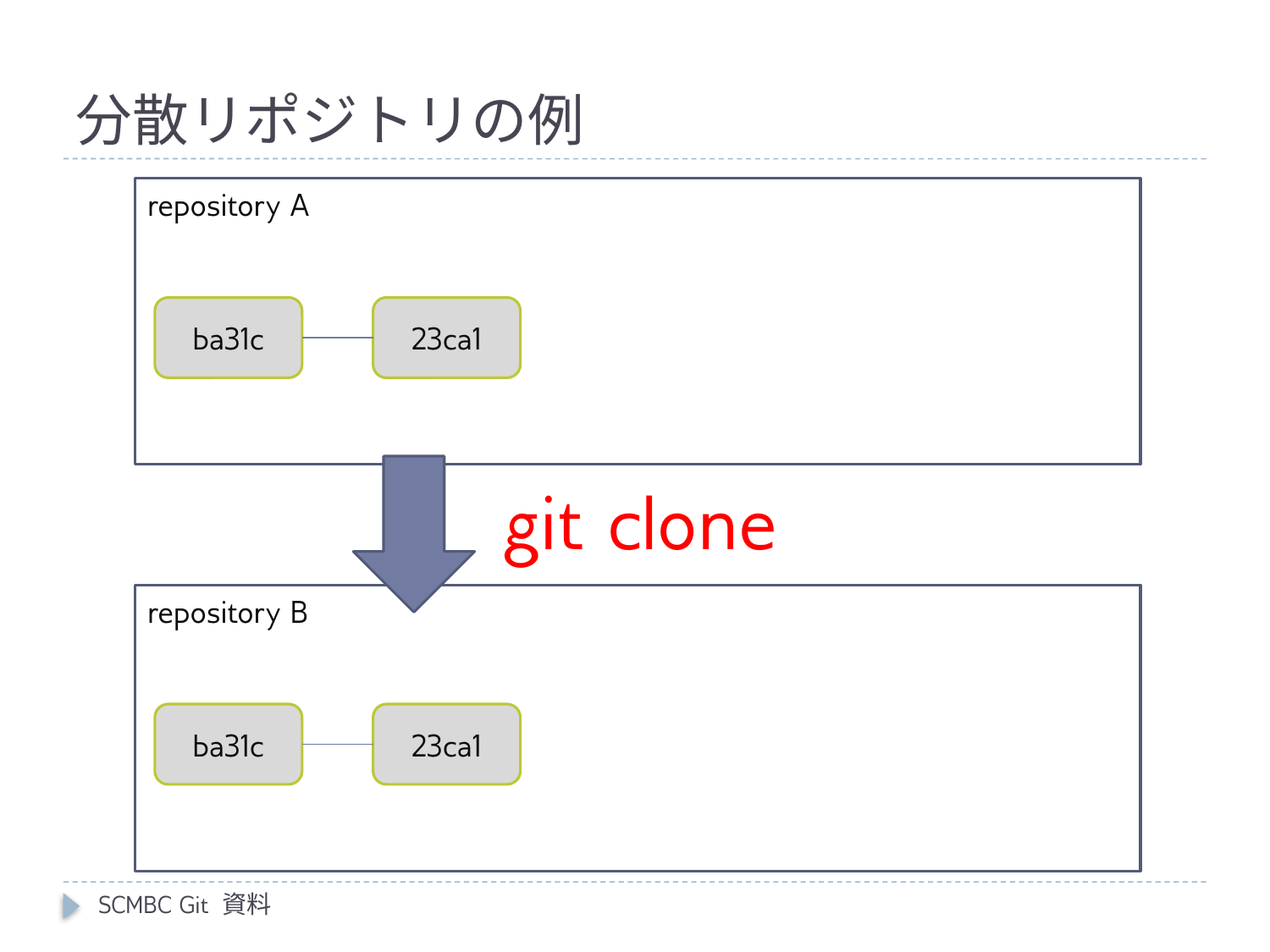

# 分散リポジトリの例
repository A
ba31c
23ca1

git clone
repository B
ba31c
23ca1
SCMBC Git 資料